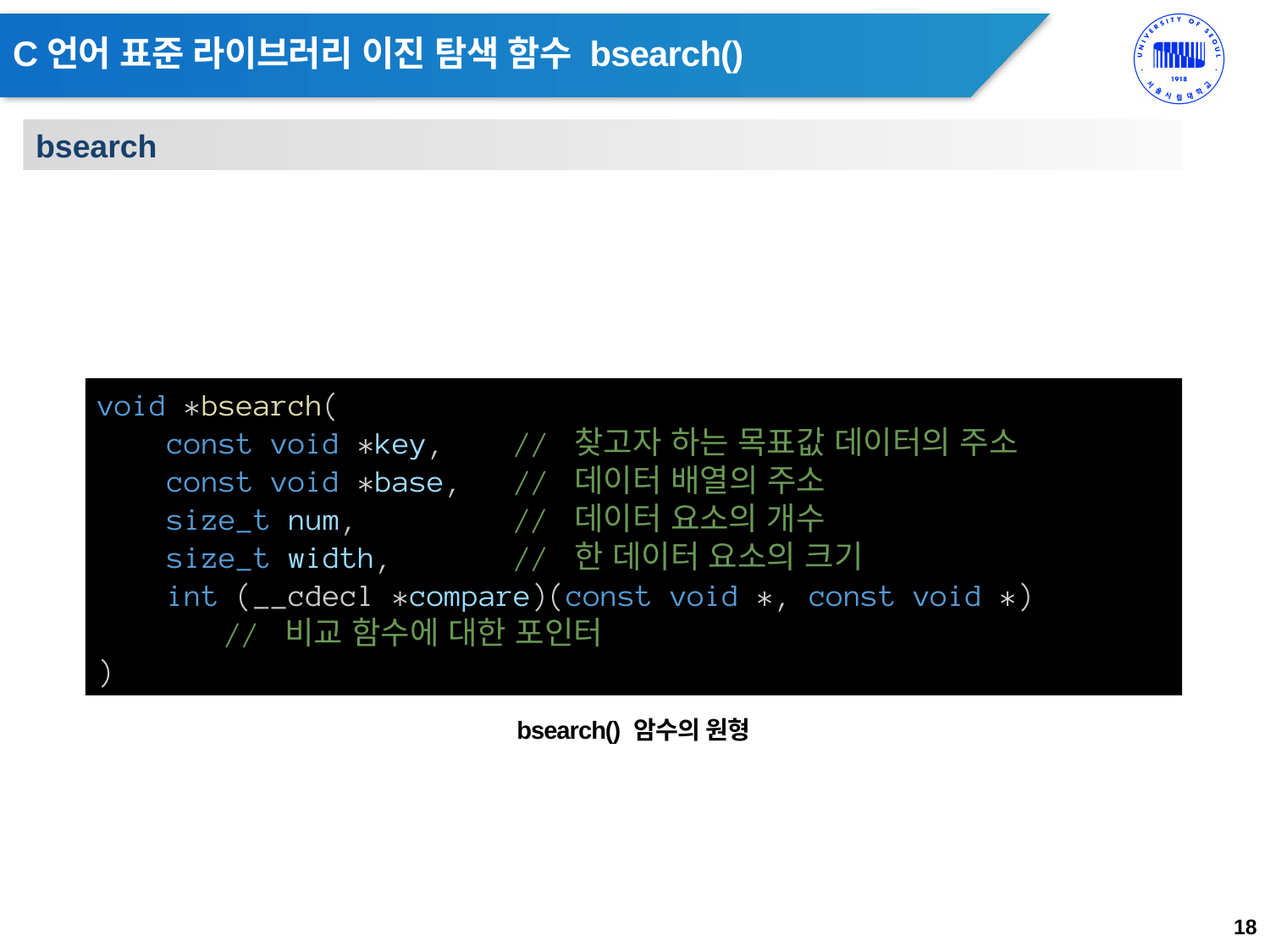

# C언어 표준 라이브러리 이진 탐색 함수 bsearch()
bsearch
void *bsearch(
    const void *key,    // 찾고자 하는 목표값 데이터의 주소
    const void *base,   // 데이터 배열의 주소
    size_t num,         // 데이터 요소의 개수
    size_t width,       // 한 데이터 요소의 크기
    int (__cdecl *compare)(const void *, const void *)
	// 비교 함수에 대한 포인터
)
bsearch() 암수의 원형
18